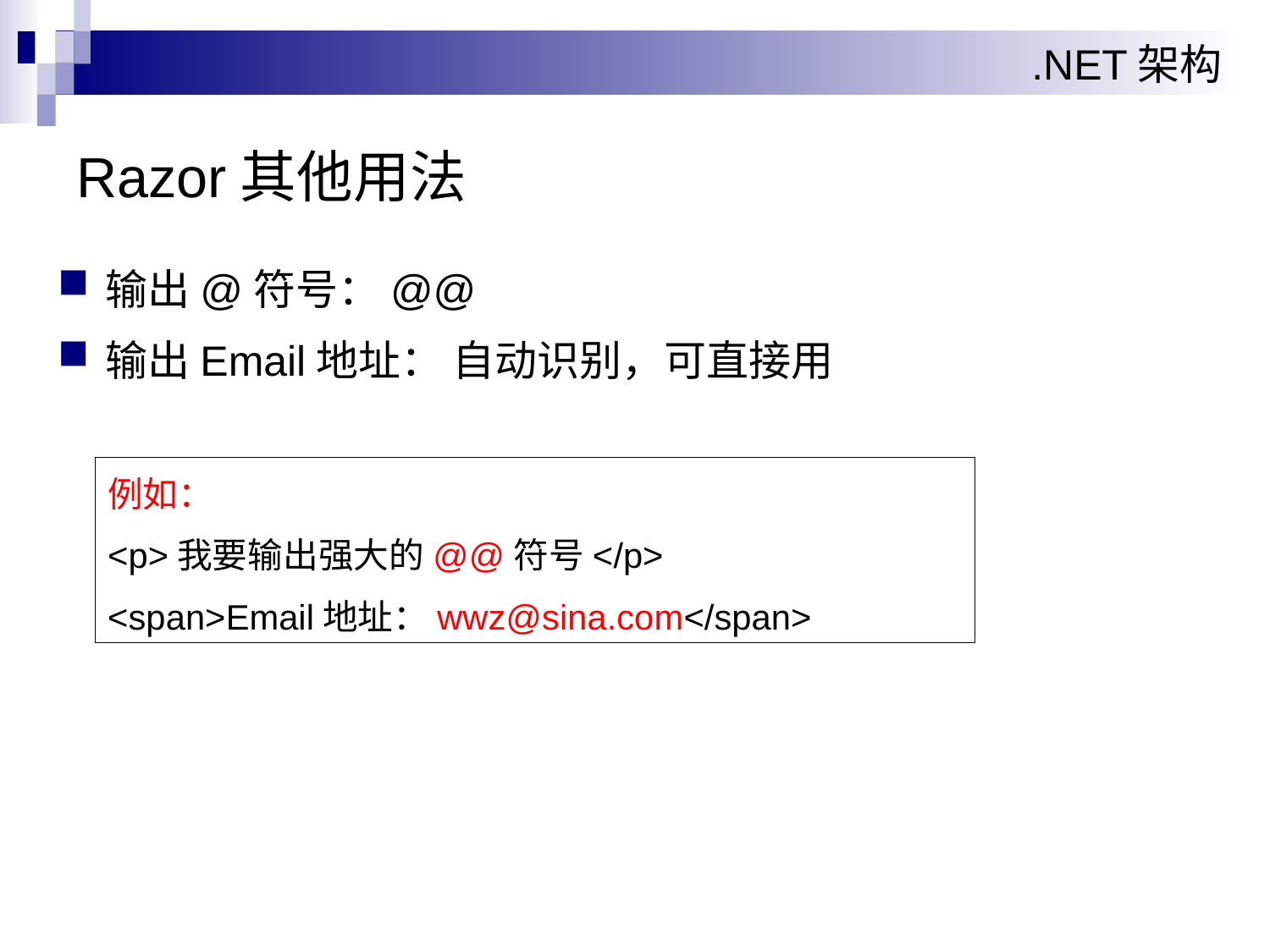

# Razor其他用法
输出@符号：@@
输出Email地址： 自动识别，可直接用
例如：
<p>我要输出强大的@@符号</p>
<span>Email地址：wwz@sina.com</span>